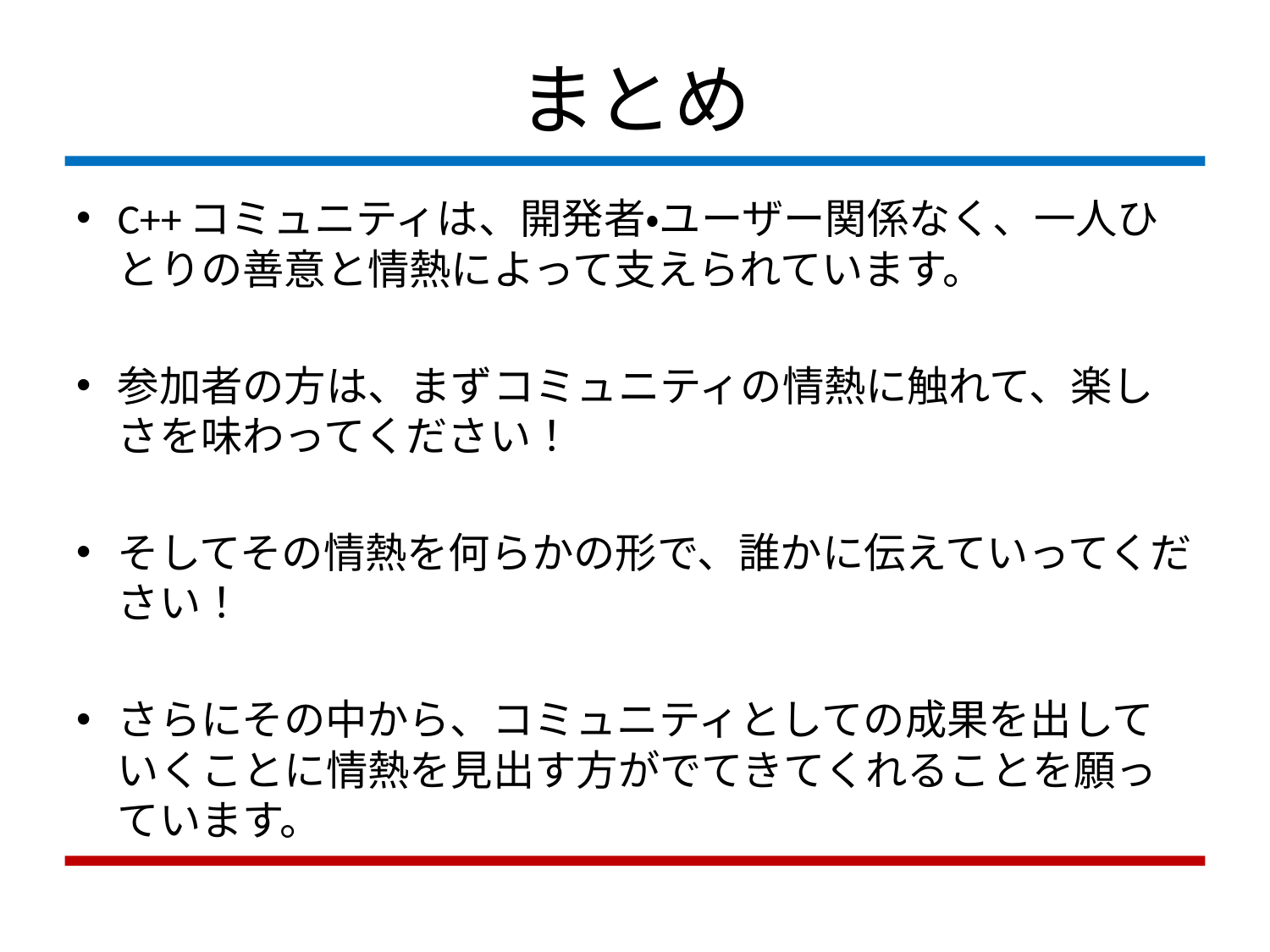

# まとめ
C++コミュニティは、開発者・ユーザー関係なく、一人ひとりの善意と情熱によって支えられています。

参加者の方は、まずコミュニティの情熱に触れて、楽しさを味わってください！

そしてその情熱を何らかの形で、誰かに伝えていってください！

さらにその中から、コミュニティとしての成果を出していくことに情熱を見出す方がでてきてくれることを願っています。